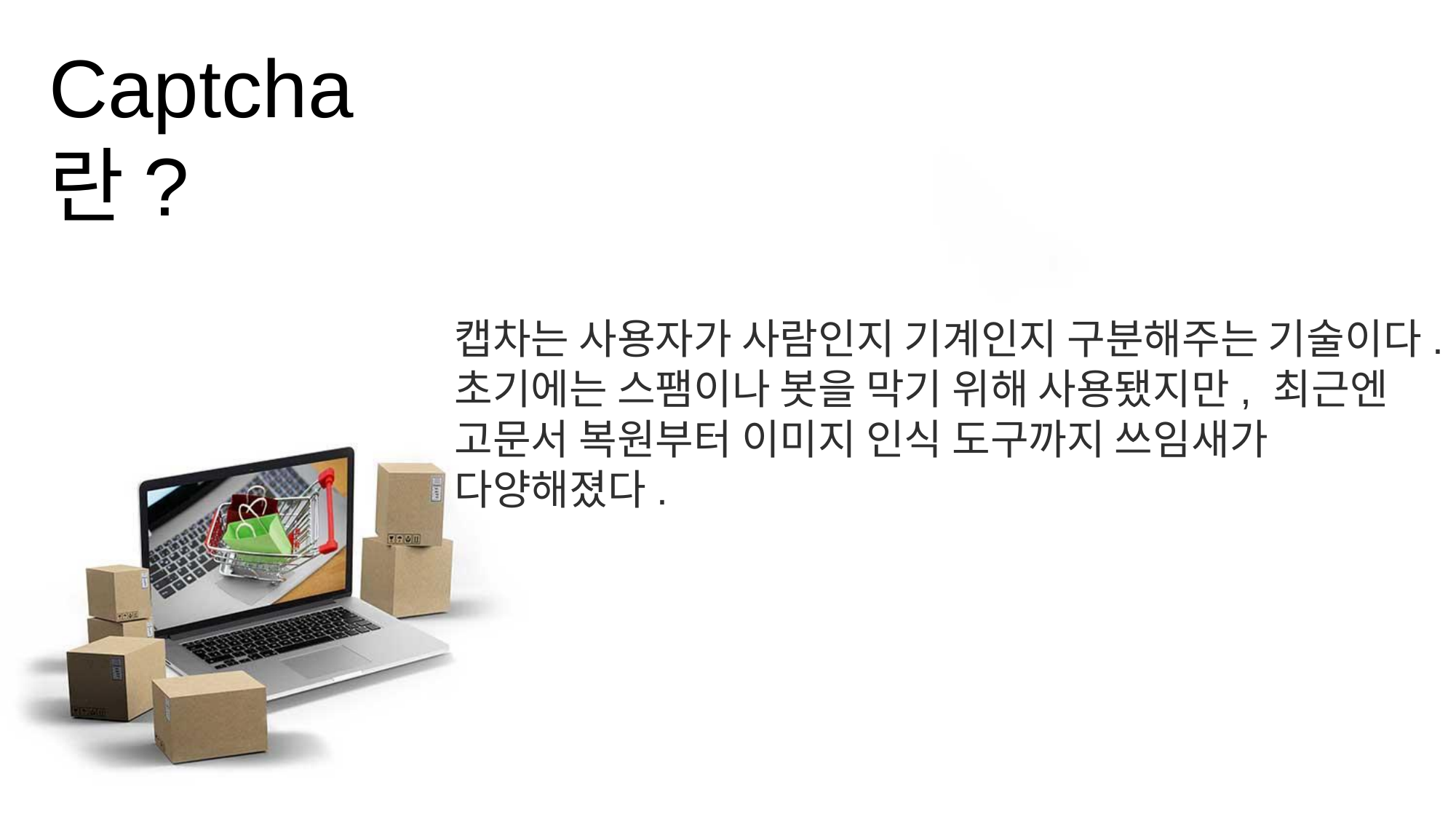

Captcha란?
캡차는 사용자가 사람인지 기계인지 구분해주는 기술이다. 초기에는 스팸이나 봇을 막기 위해 사용됐지만, 최근엔 고문서 복원부터 이미지 인식 도구까지 쓰임새가 다양해졌다.